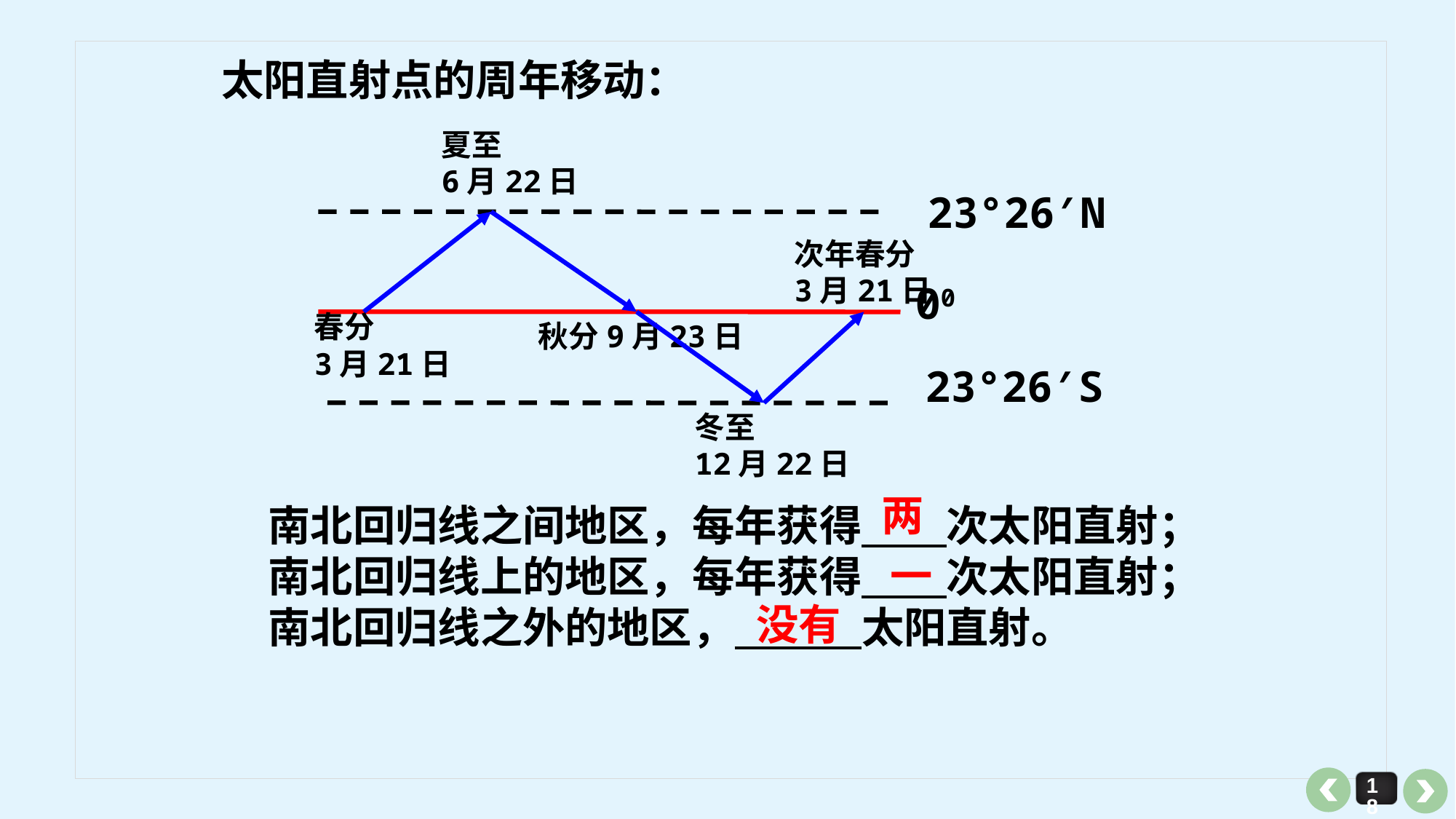

太阳直射点的周年移动：
夏至
6月22日
23°26′N

次年春分
3月21日
00
春分
3月21日

秋分9月23日
23°26′S

冬至
12月22日
两
南北回归线之间地区，每年获得　　次太阳直射；
南北回归线上的地区，每年获得　　次太阳直射；
南北回归线之外的地区，　　　太阳直射。
一
没有